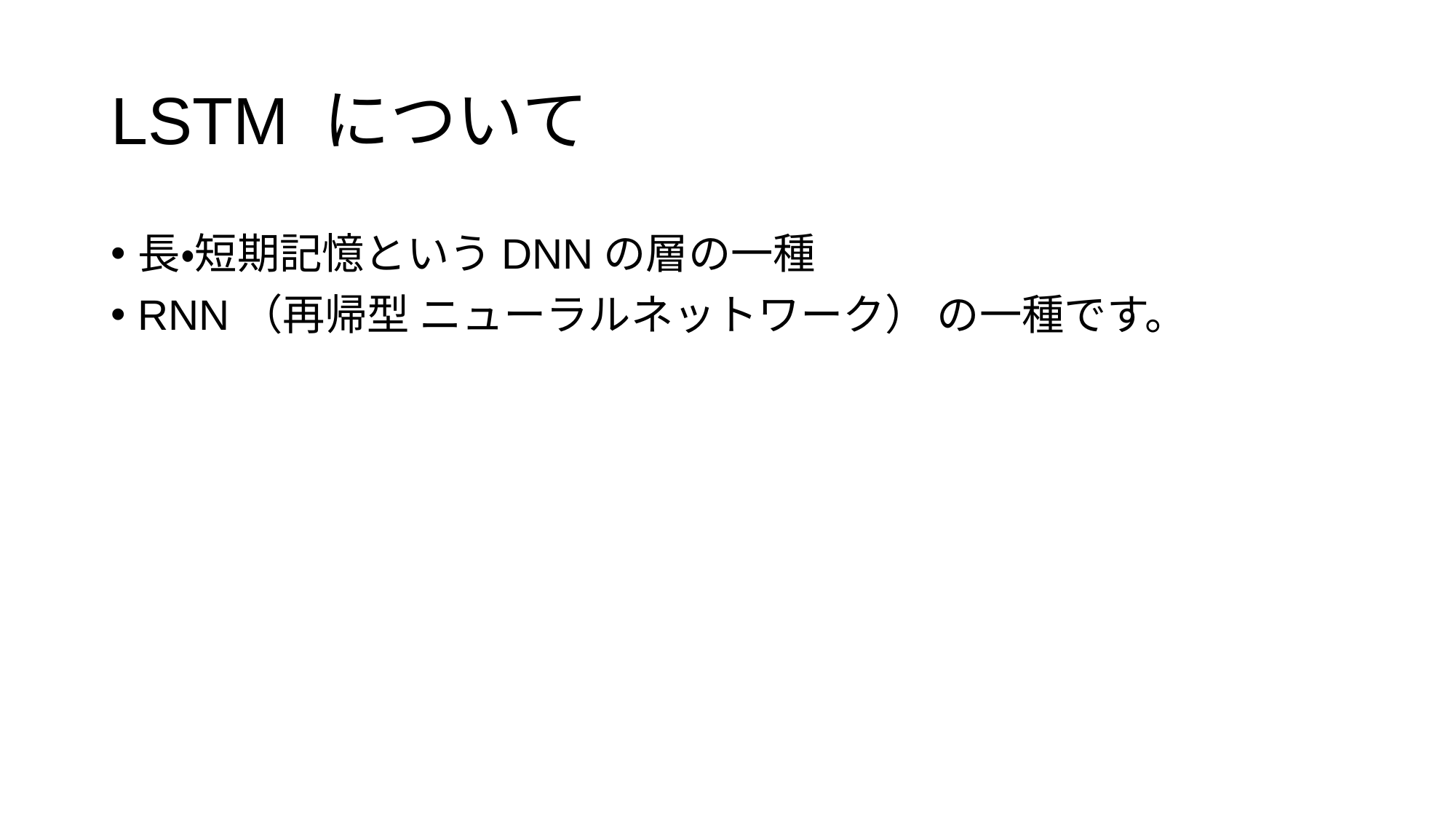

# LSTM について
長・短期記憶というDNNの層の一種
RNN（再帰型 ニューラルネットワーク） の一種です。